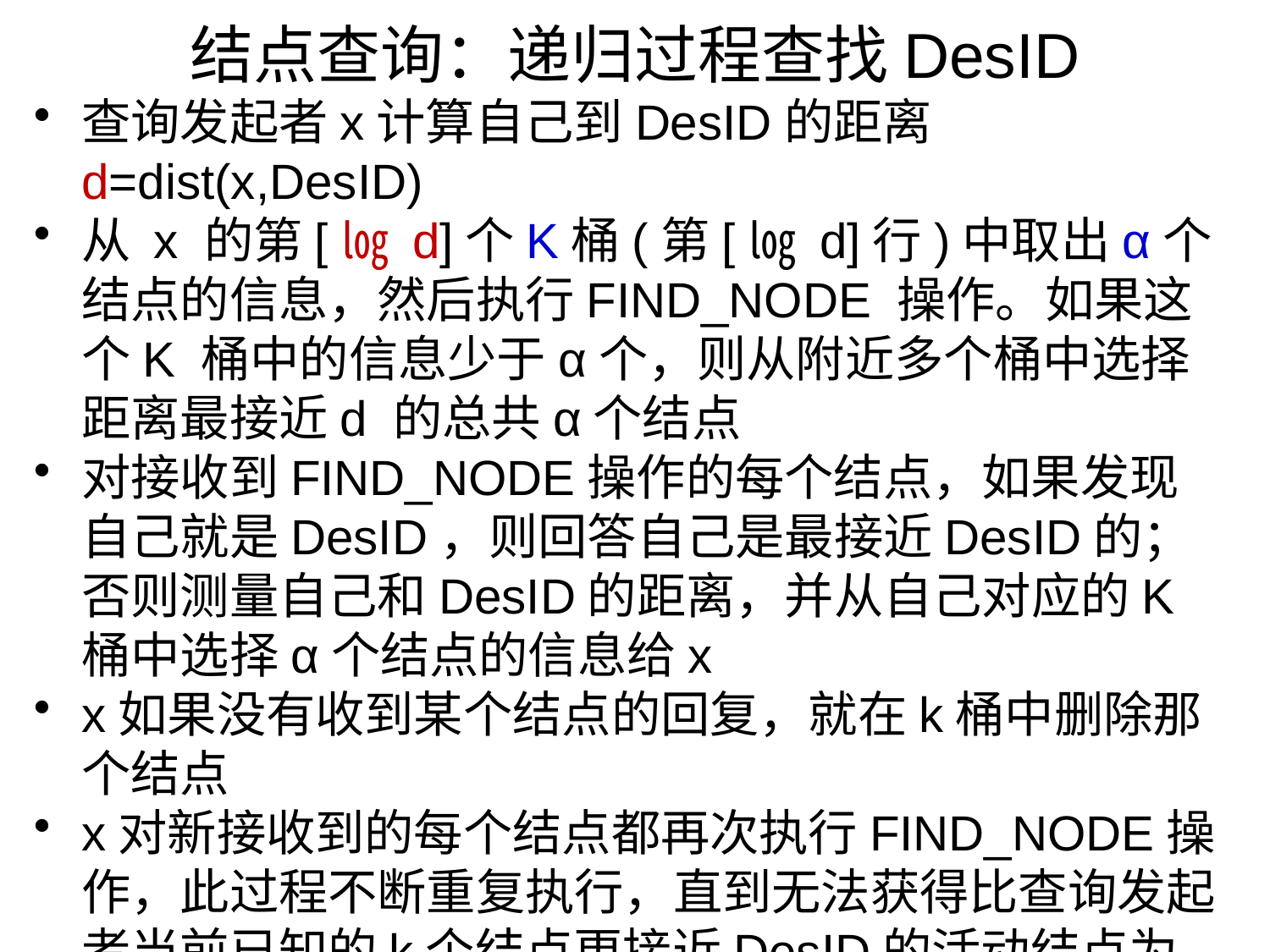

# 结点查询：递归过程查找DesID
查询发起者x计算自己到DesID的距离d=dist(x,DesID)
从 x 的第[㏒ d]个K桶(第[㏒ d]行)中取出α个结点的信息，然后执行FIND_NODE 操作。如果这个K 桶中的信息少于α个，则从附近多个桶中选择距离最接近d 的总共α个结点
对接收到FIND_NODE操作的每个结点，如果发现自己就是DesID，则回答自己是最接近DesID的；否则测量自己和DesID的距离，并从自己对应的K桶中选择α个结点的信息给x
x如果没有收到某个结点的回复，就在k桶中删除那个结点
x对新接收到的每个结点都再次执行FIND_NODE操作，此过程不断重复执行，直到无法获得比查询发起者当前已知的k个结点更接近DesID的活动结点为止